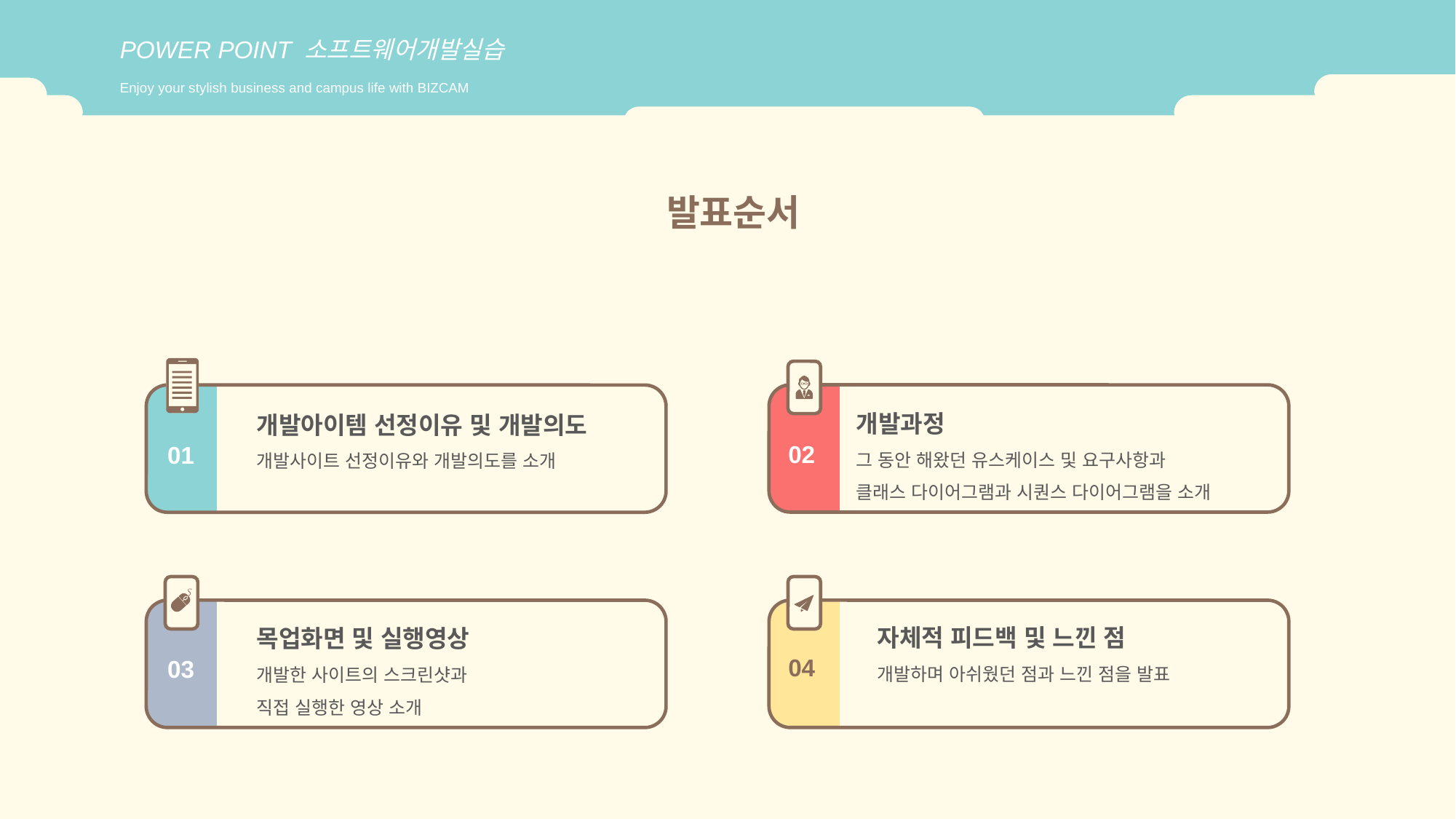

POWER POINT 소프트웨어개발실습
Enjoy your stylish business and campus life with BIZCAM
발표순서

개발과정
그 동안 해왔던 유스케이스 및 요구사항과
클래스 다이어그램과 시퀀스 다이어그램을 소개
개발아이템 선정이유 및 개발의도
개발사이트 선정이유와 개발의도를 소개
02
01

자체적 피드백 및 느낀 점
개발하며 아쉬웠던 점과 느낀 점을 발표
목업화면 및 실행영상
개발한 사이트의 스크린샷과
직접 실행한 영상 소개
04
03